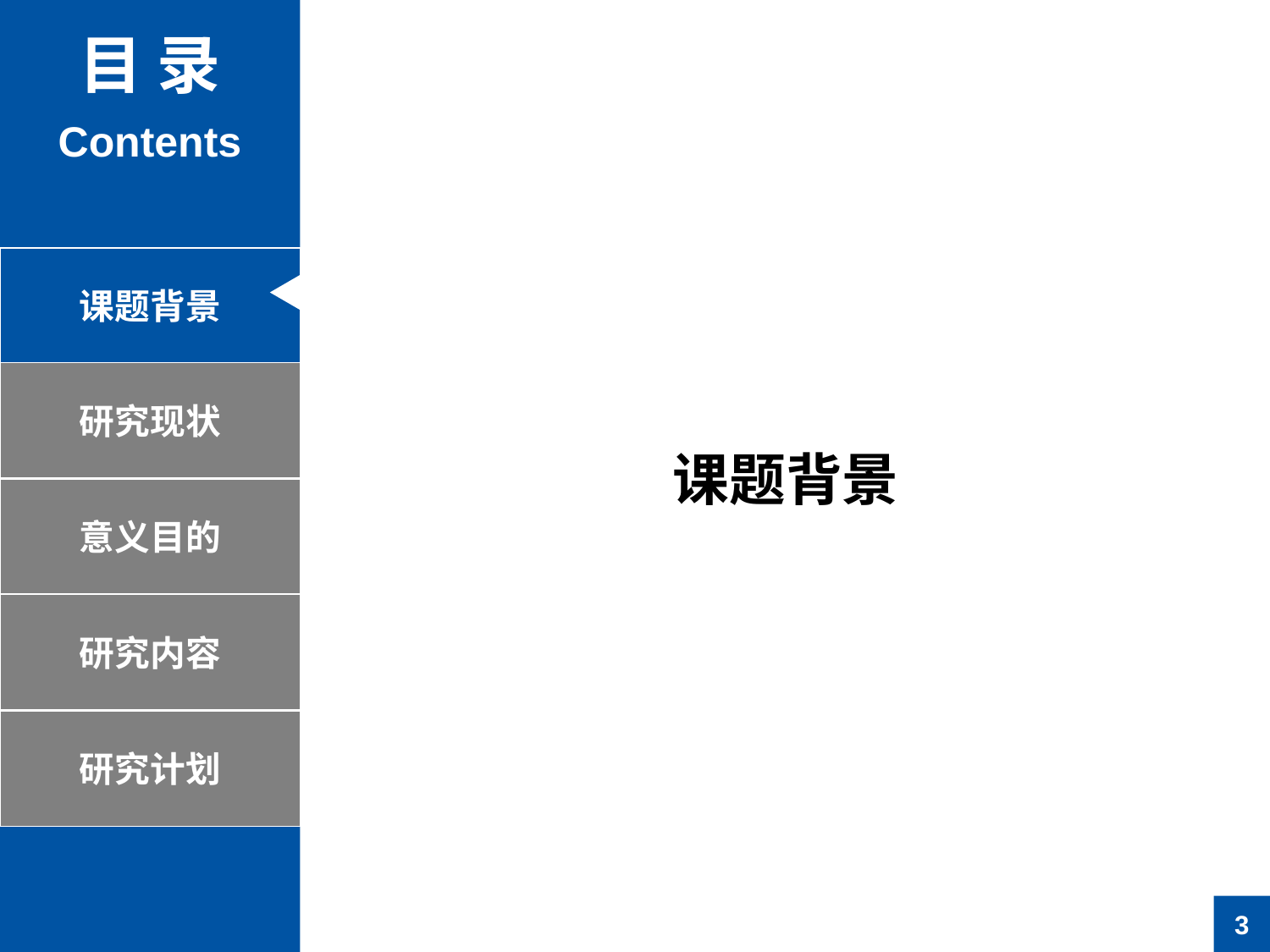

目 录
Contents
课题背景

研究现状
课题背景
意义目的
研究内容
研究计划
3